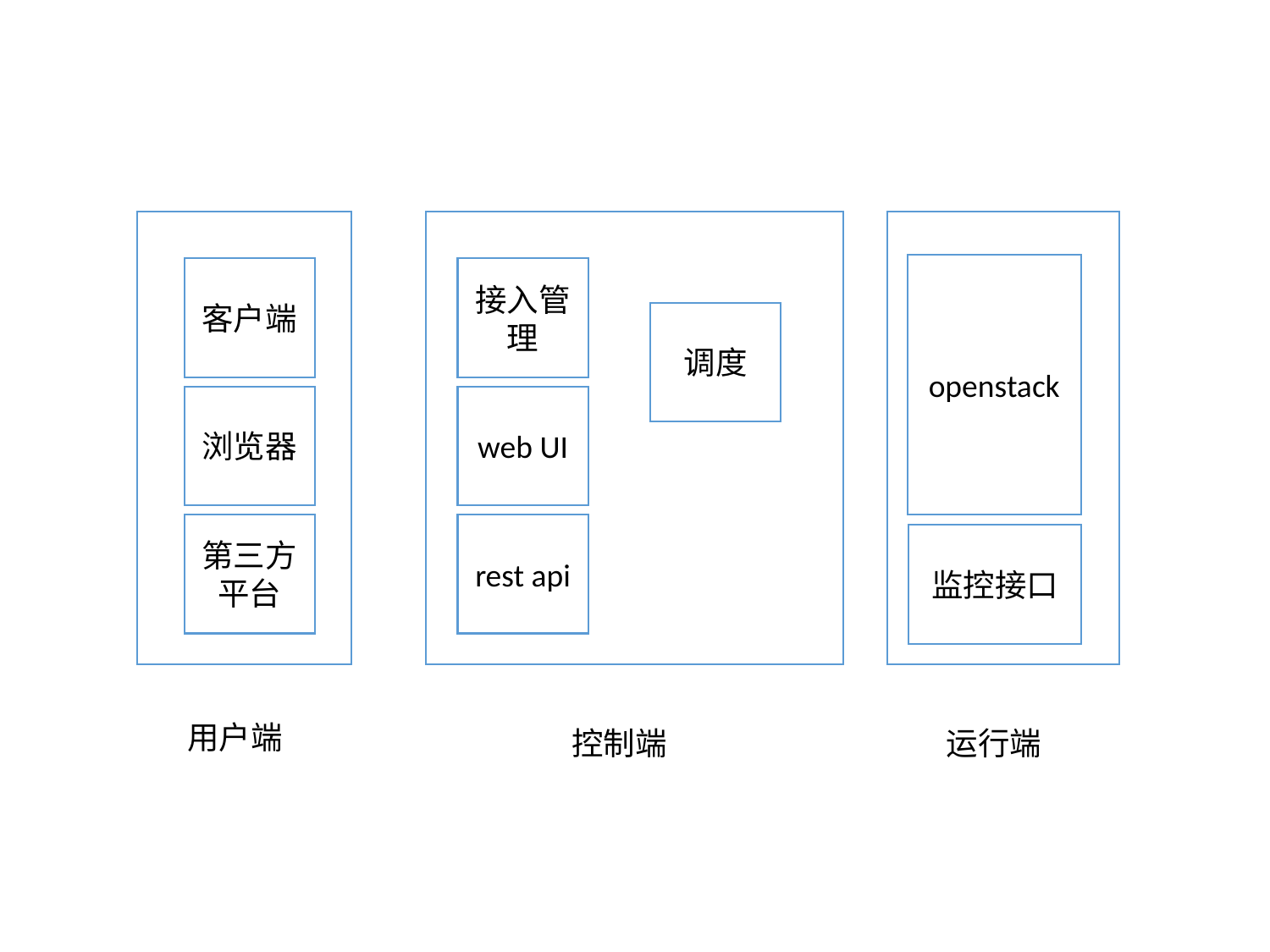

openstack
客户端
接入管理
调度
浏览器
web UI
第三方
平台
rest api
监控接口
用户端
控制端
运行端